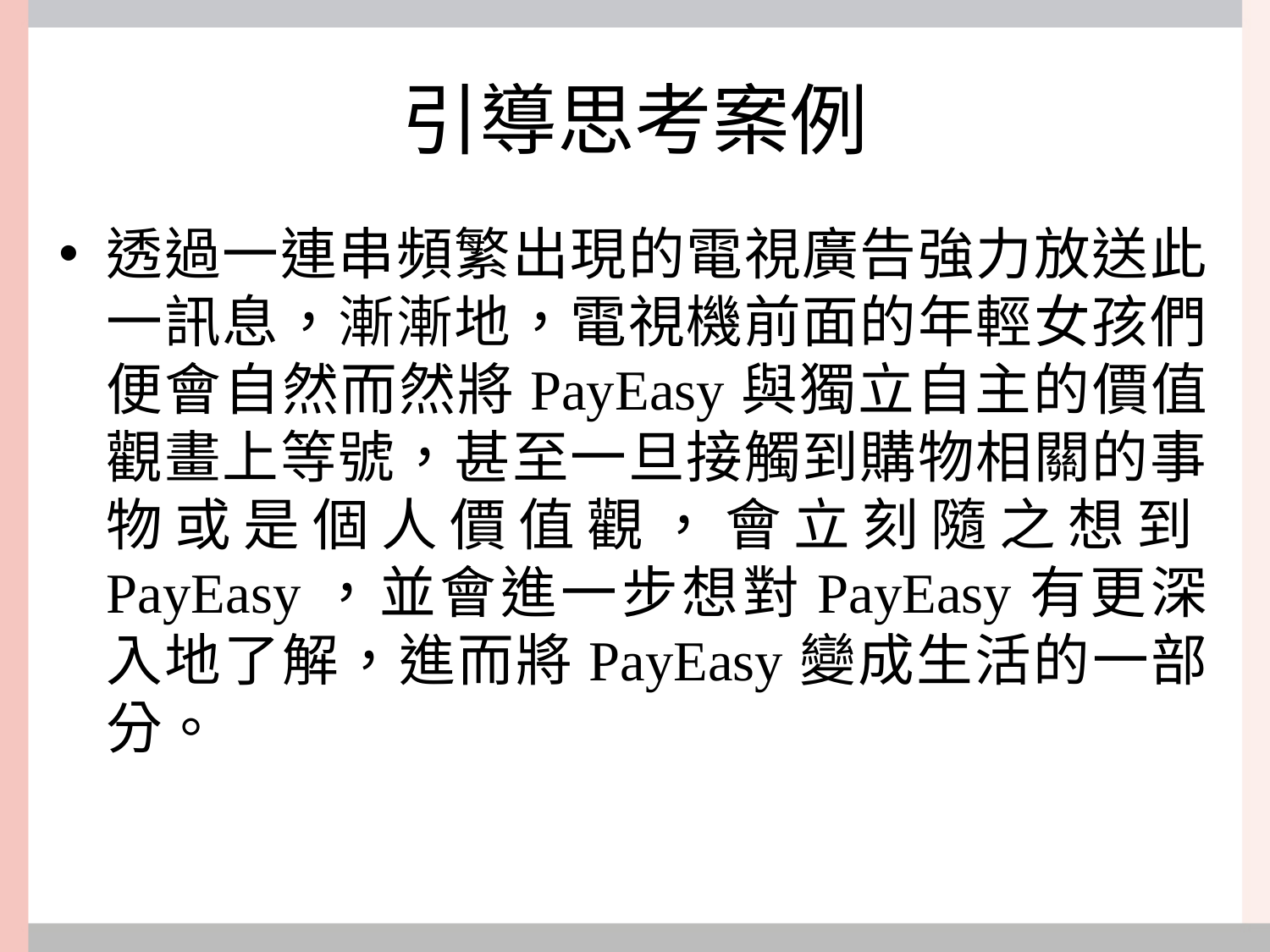

# 引導思考案例
透過一連串頻繁出現的電視廣告強力放送此一訊息，漸漸地，電視機前面的年輕女孩們便會自然而然將PayEasy與獨立自主的價值觀畫上等號，甚至一旦接觸到購物相關的事物或是個人價值觀，會立刻隨之想到PayEasy，並會進一步想對PayEasy有更深入地了解，進而將PayEasy變成生活的一部分。